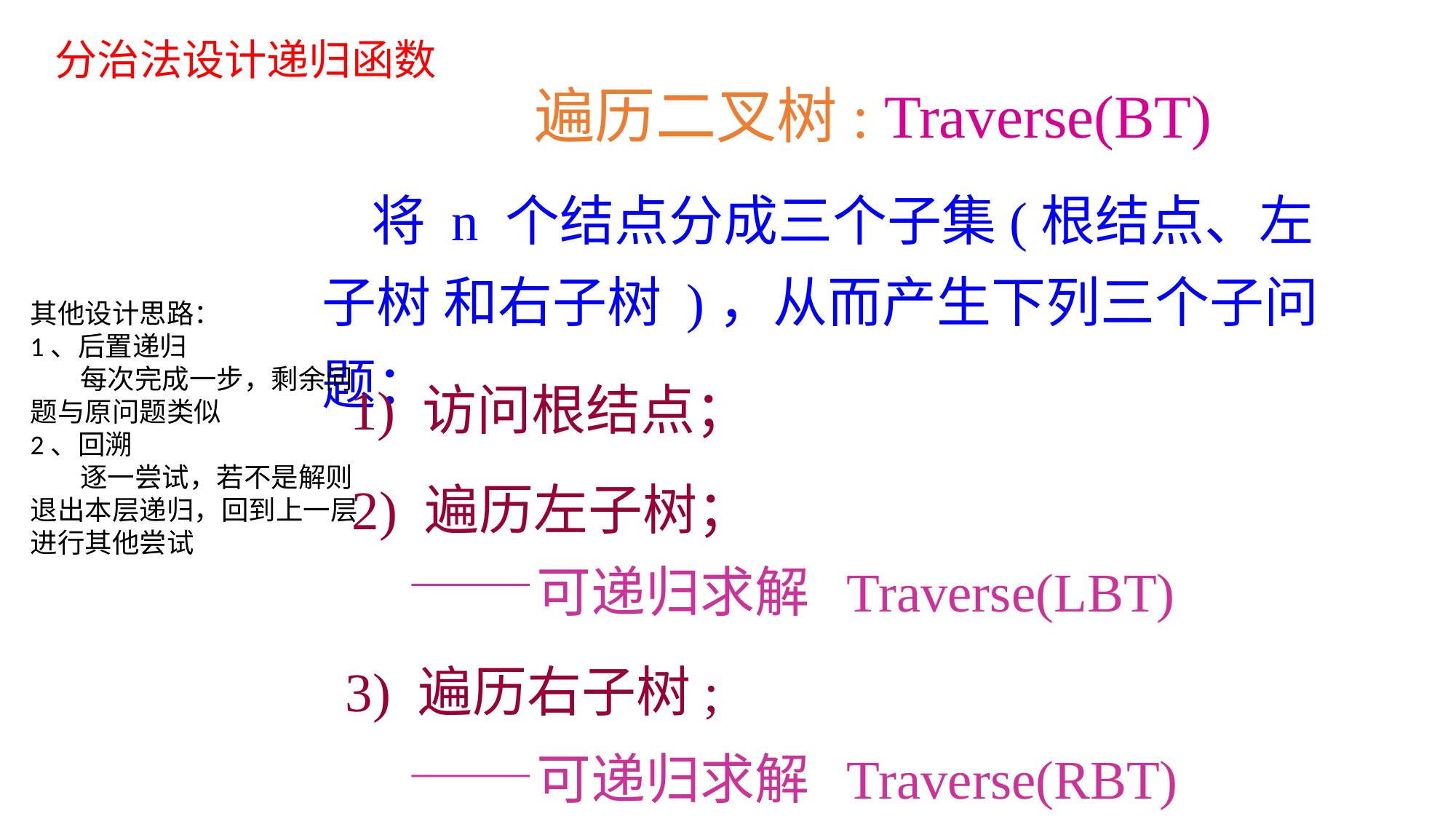

分治法设计递归函数
遍历二叉树: Traverse(BT)
   将 n 个结点分成三个子集(根结点、左子树 和右子树 )，从而产生下列三个子问题：
其他设计思路：
1、后置递归
       每次完成一步，剩余问题与原问题类似
2、回溯
       逐一尝试，若不是解则退出本层递归，回到上一层进行其他尝试
1) 访问根结点；
2) 遍历左子树；
可递归求解  Traverse(LBT)

3) 遍历右子树;
可递归求解  Traverse(RBT)